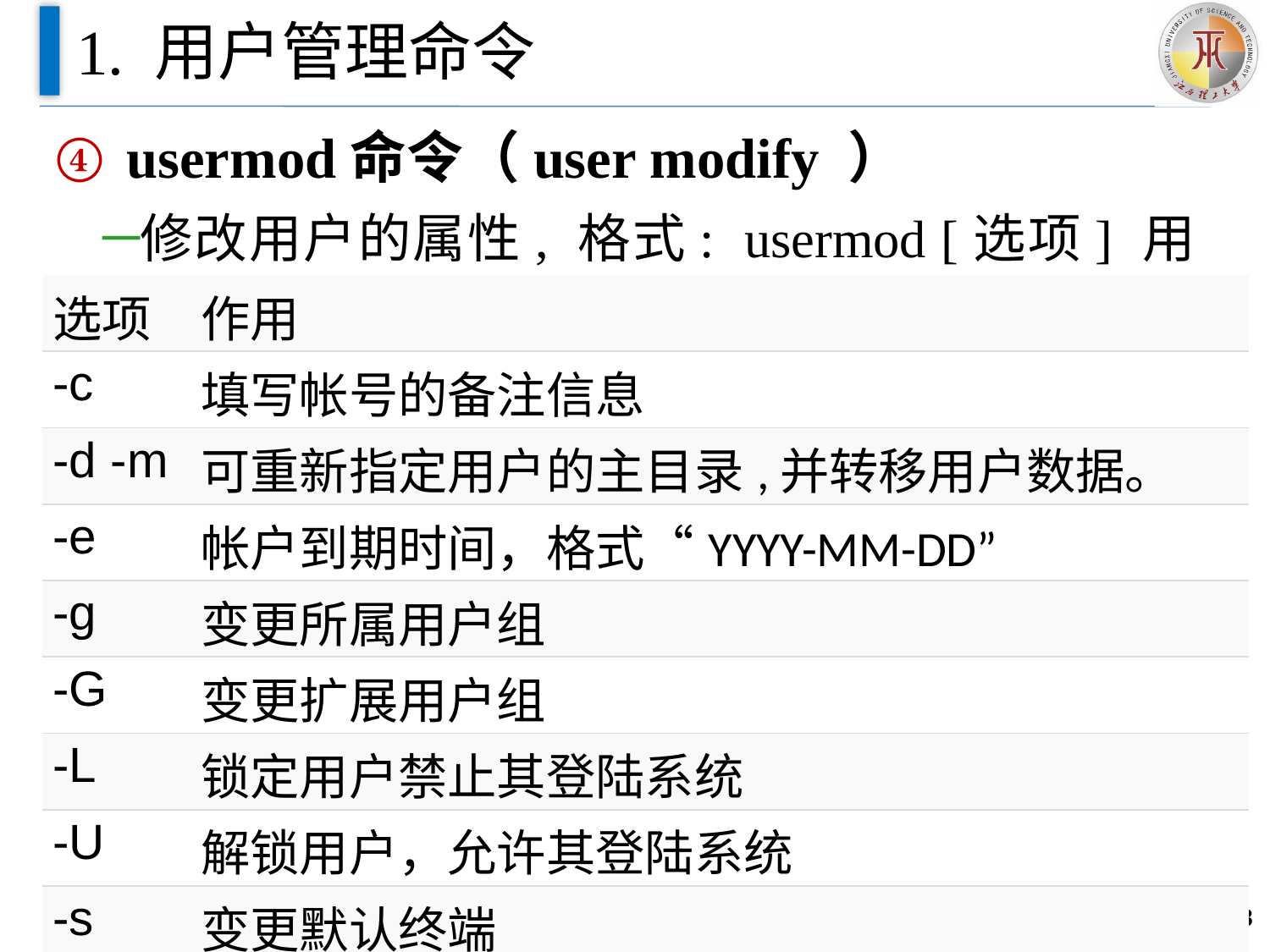

# 1. 用户管理命令
usermod命令（user modify ）
修改用户的属性, 格式:  usermod [选项] 用户名
| 选项 | 作用 |
| --- | --- |
| -c | 填写帐号的备注信息 |
| -d -m | 可重新指定用户的主目录,并转移用户数据。 |
| -e | 帐户到期时间，格式“YYYY-MM-DD” |
| -g | 变更所属用户组 |
| -G | 变更扩展用户组 |
| -L | 锁定用户禁止其登陆系统 |
| -U | 解锁用户，允许其登陆系统 |
| -s | 变更默认终端 |
| -u | 修改用户的UID |
8